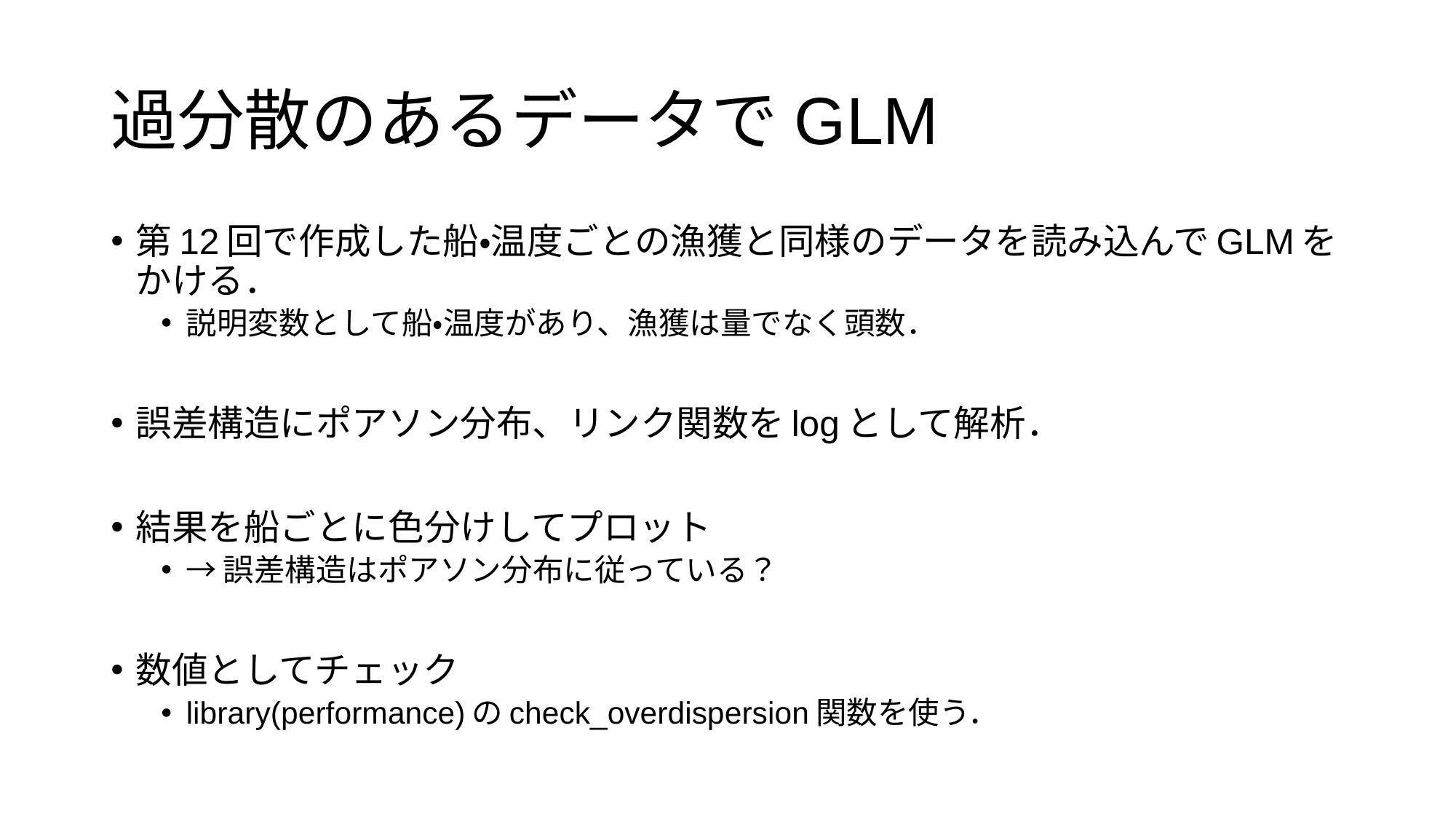

# 過分散のあるデータでGLM
第12回で作成した船・温度ごとの漁獲と同様のデータを読み込んでGLMをかける．
説明変数として船・温度があり、漁獲は量でなく頭数．

誤差構造にポアソン分布、リンク関数をlogとして解析．

結果を船ごとに色分けしてプロット
→誤差構造はポアソン分布に従っている？

数値としてチェック
library(performance)のcheck_overdispersion関数を使う．